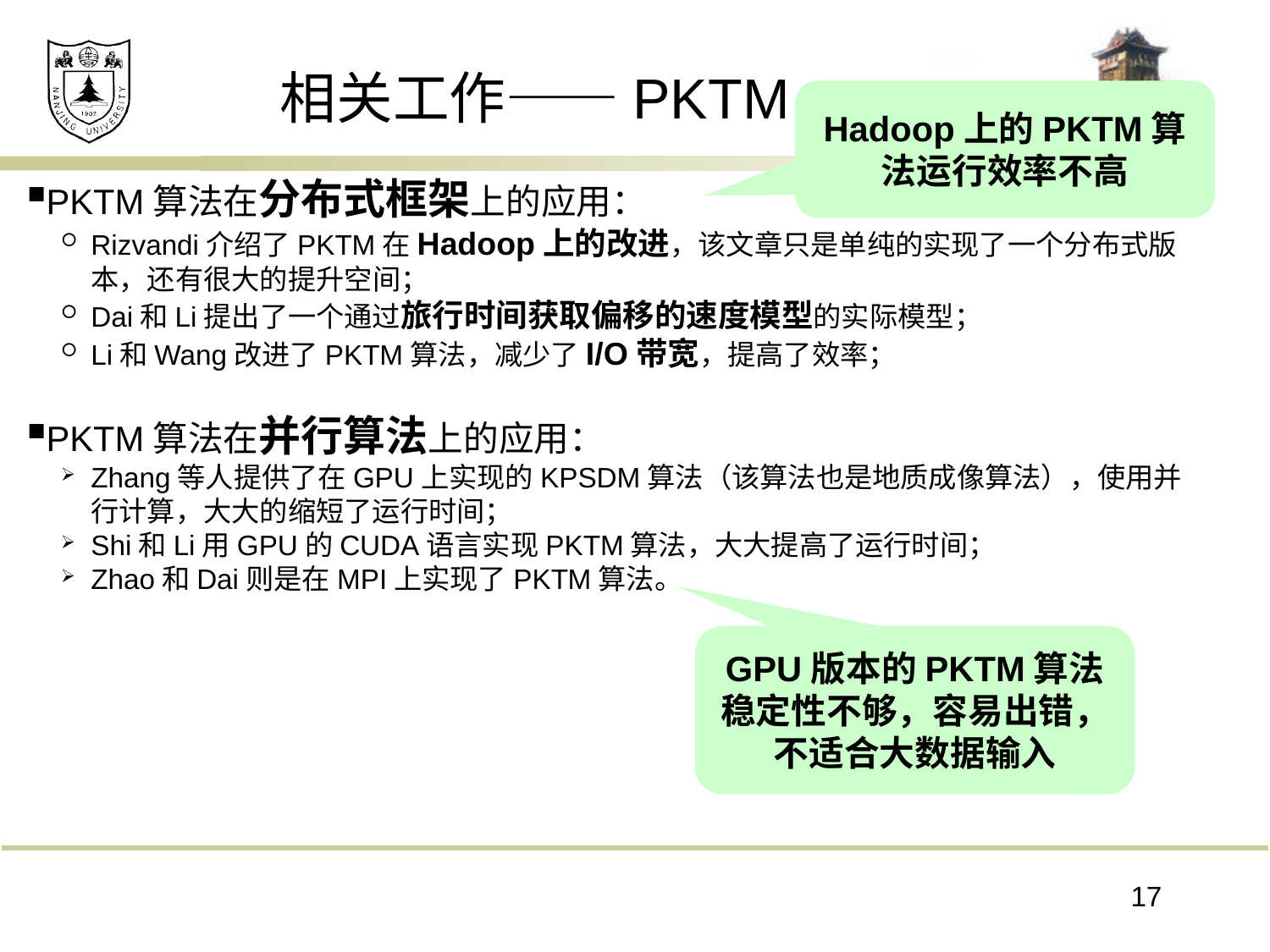

相关工作——PKTM
Hadoop上的PKTM算
法运行效率不高
PKTM算法在分布式框架上的应用：
Rizvandi介绍了PKTM在Hadoop上的改进，该文章只是单纯的实现了一个分布式版本，还有很大的提升空间；
Dai和Li提出了一个通过旅行时间获取偏移的速度模型的实际模型；
Li和Wang改进了PKTM算法，减少了I/O带宽，提高了效率；

PKTM算法在并行算法上的应用：
Zhang等人提供了在GPU上实现的KPSDM算法（该算法也是地质成像算法），使用并行计算，大大的缩短了运行时间；
Shi和Li用GPU的CUDA语言实现PKTM算法，大大提高了运行时间；
Zhao和Dai则是在MPI上实现了PKTM算法。
GPU版本的PKTM算法
稳定性不够，容易出错，
不适合大数据输入
17